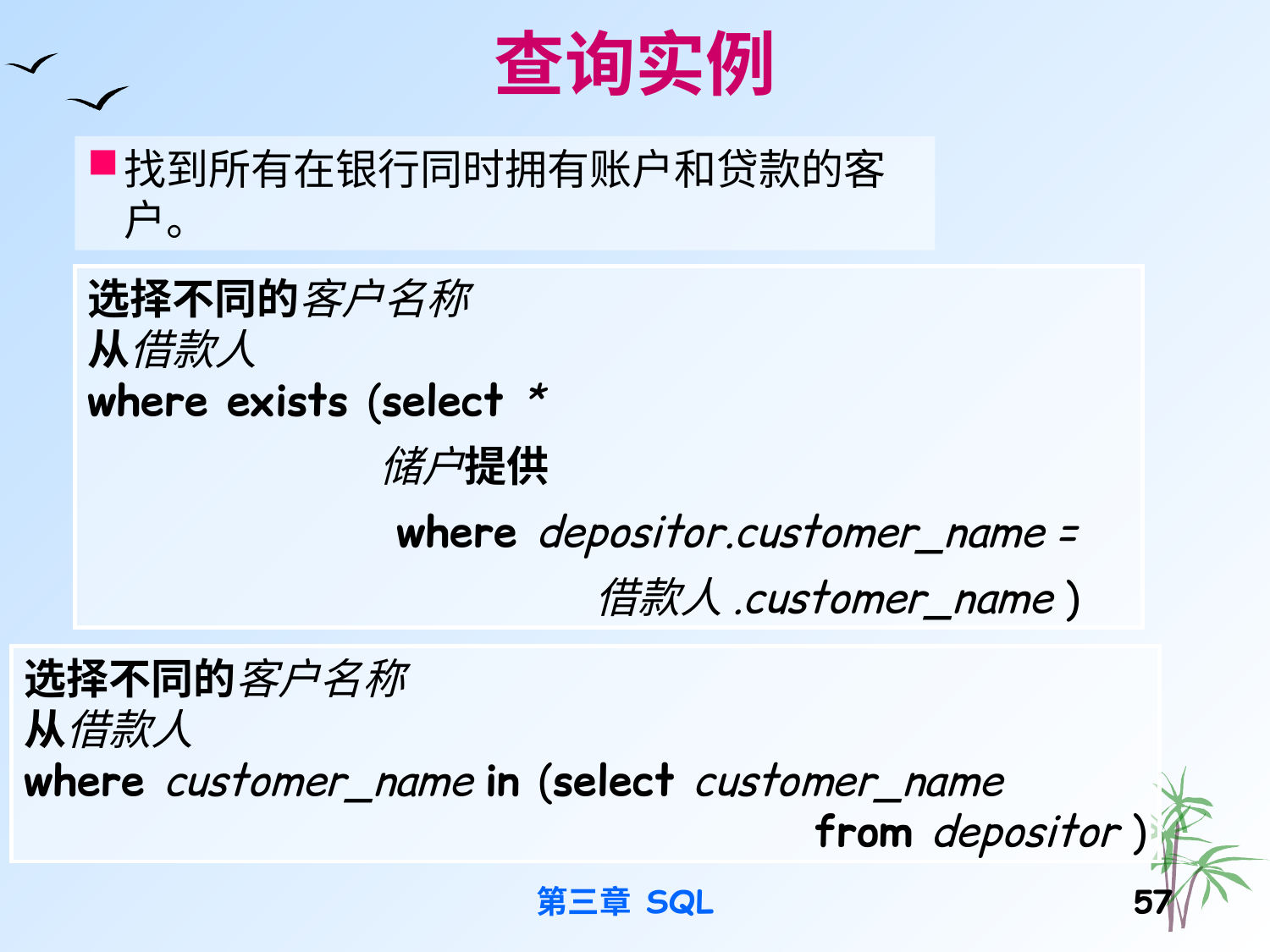

# 查询实例
找到所有在银行同时拥有账户和贷款的客户。
选择不同的客户名称
从借款人
where exists (select *
		   储户提供
		   where depositor.customer_name =
				借款人.customer_name )
选择不同的客户名称
从借款人
where customer_name in (select customer_name
                                           from depositor )
第三章 SQL
57